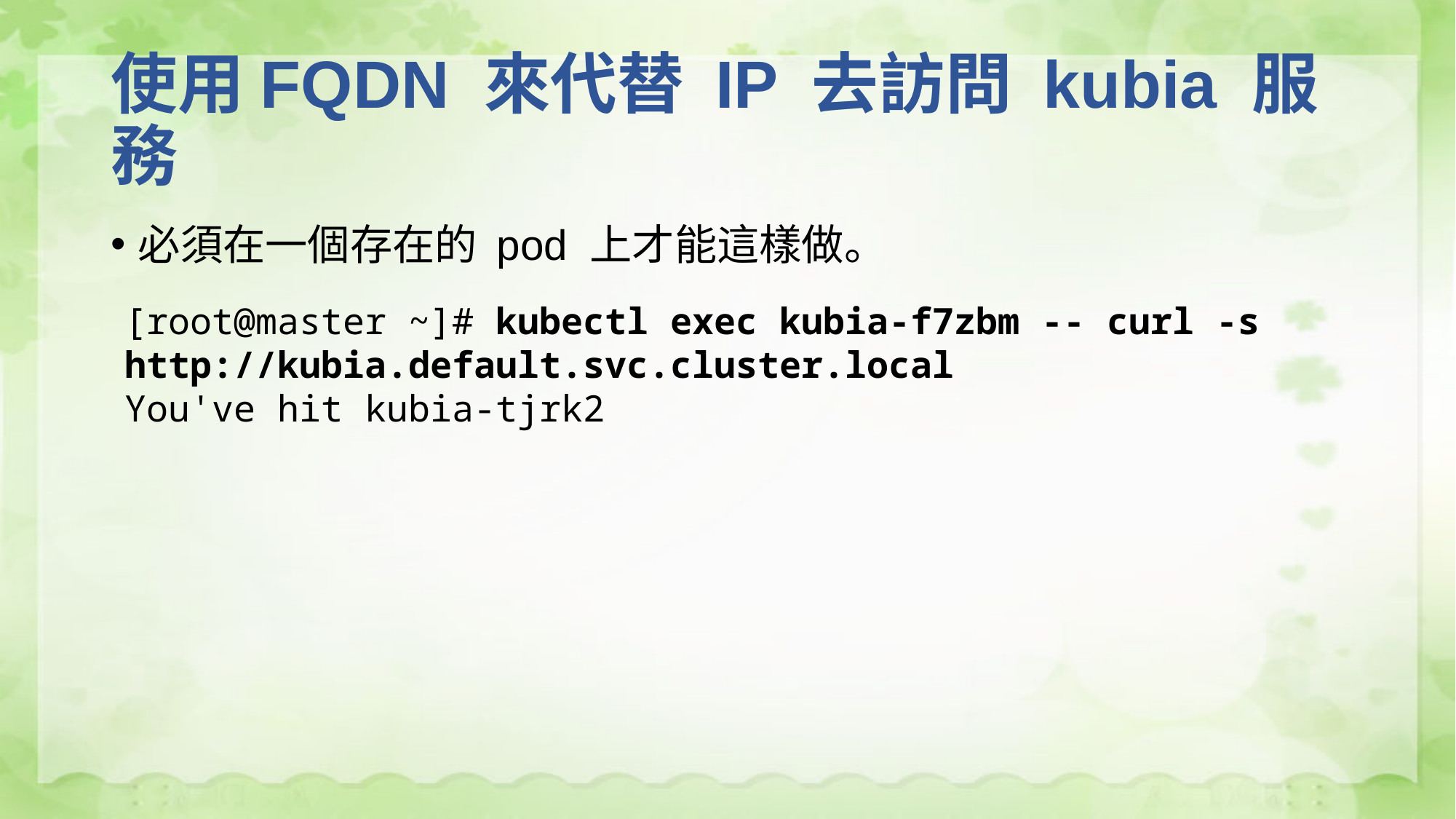

# 使用FQDN 來代替 IP 去訪問 kubia 服務
必須在一個存在的 pod 上才能這樣做。
[root@master ~]# kubectl exec kubia-f7zbm -- curl -s http://kubia.default.svc.cluster.local
You've hit kubia-tjrk2